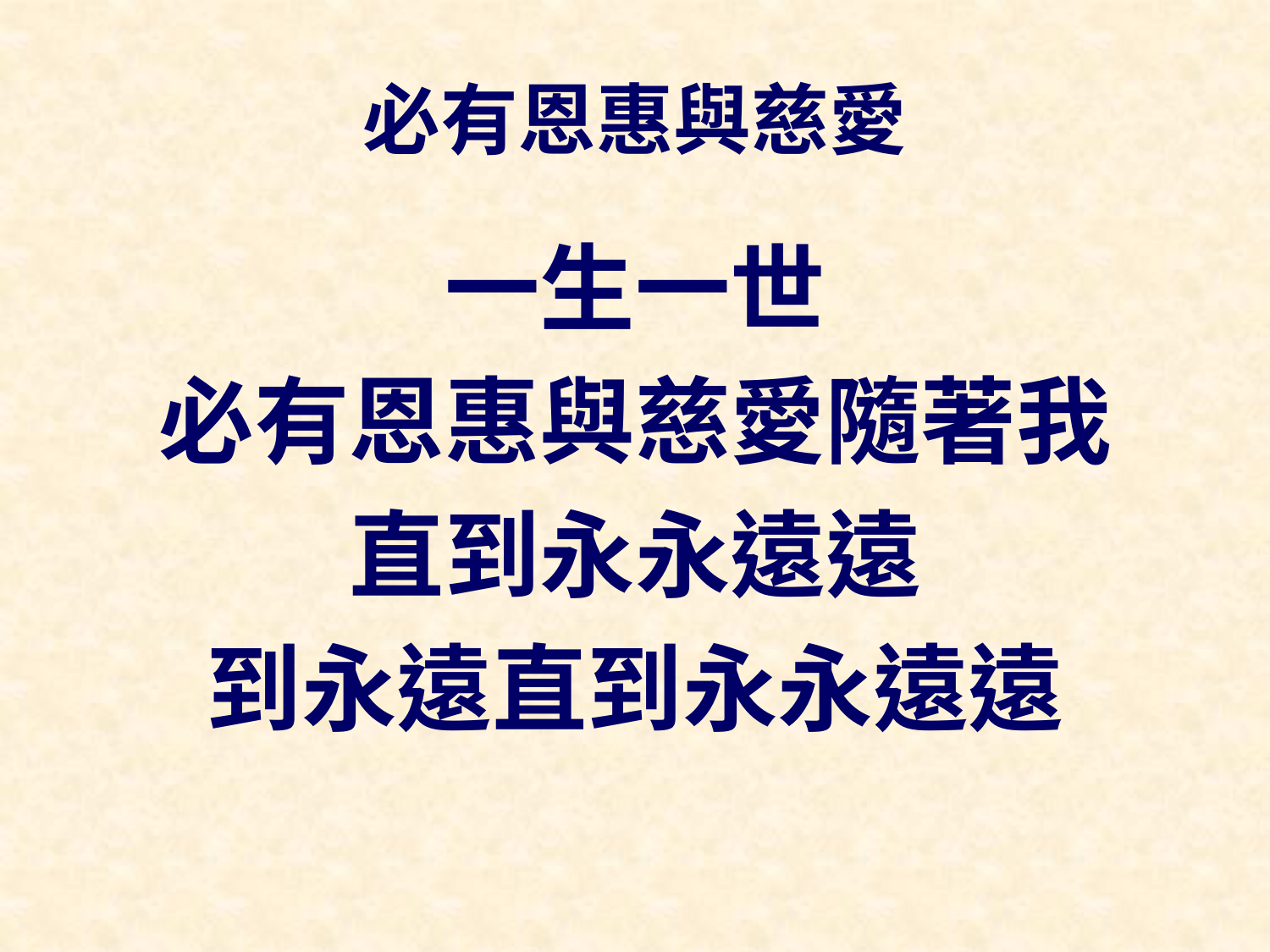

# 必有恩惠與慈愛
一生一世
必有恩惠與慈愛隨著我
直到永永遠遠
到永遠直到永永遠遠